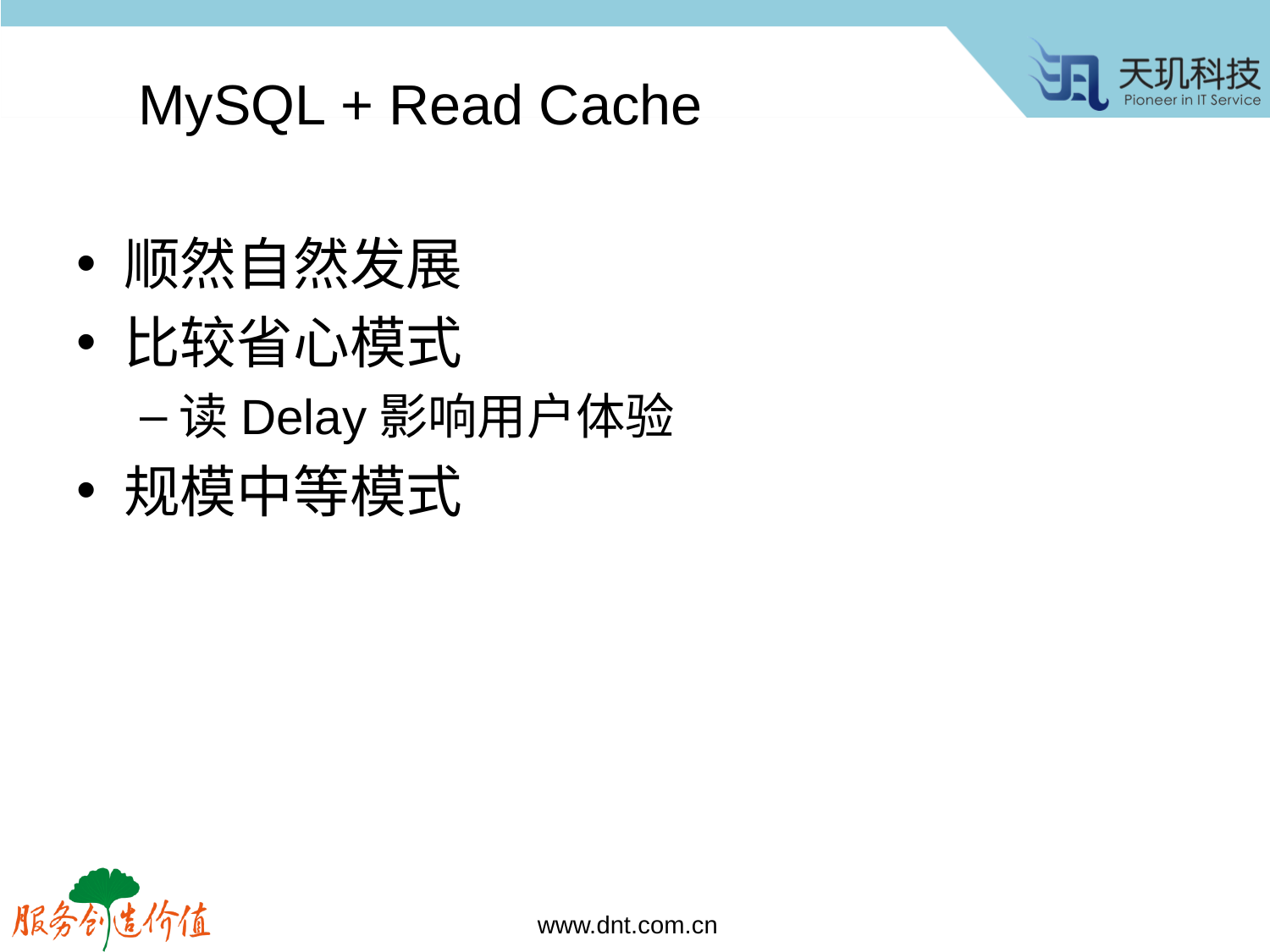

# MySQL + Read Cache
顺然自然发展
比较省心模式
读Delay影响用户体验
规模中等模式